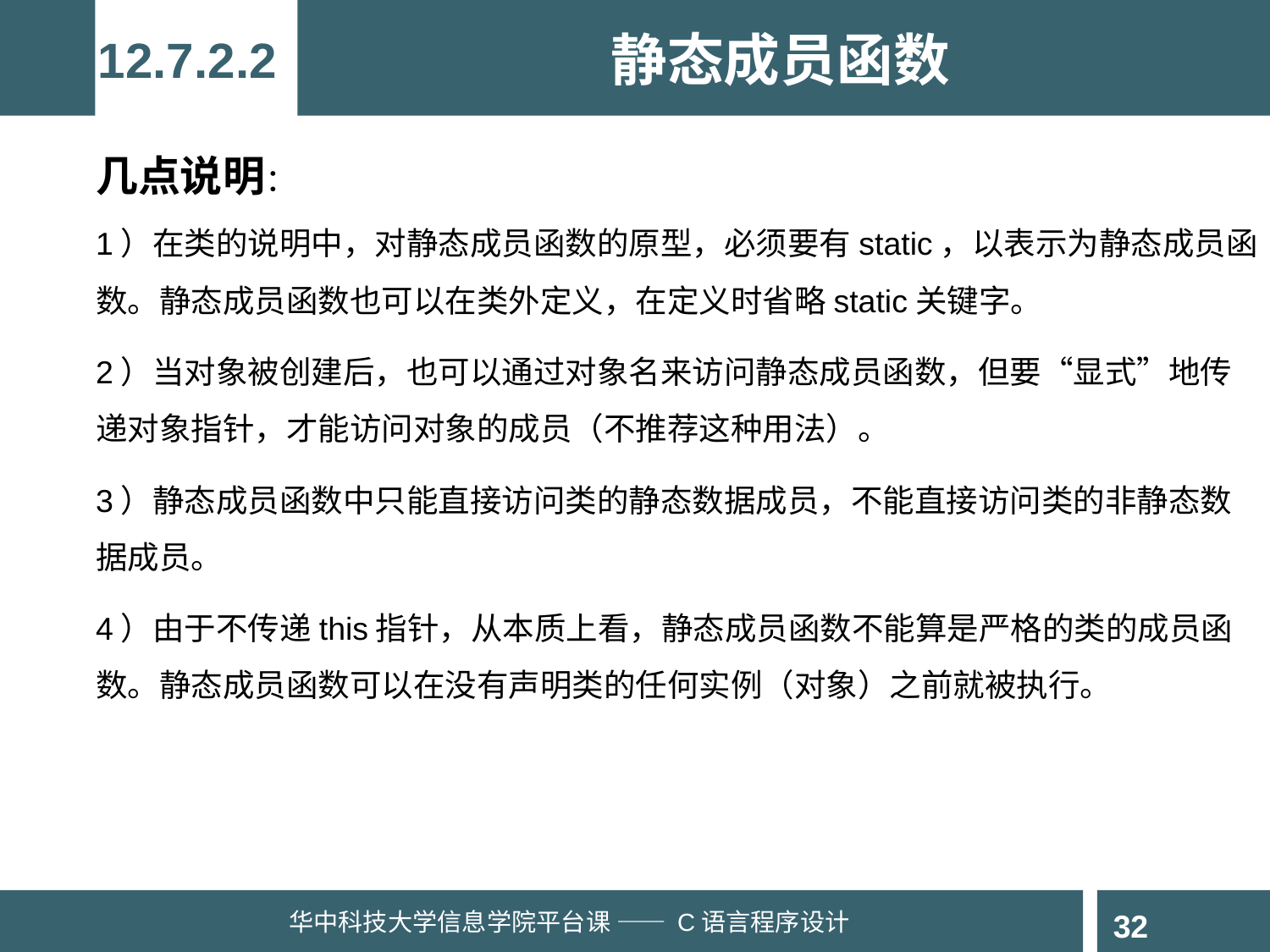

静态成员函数
12.7.2.2
几点说明：
1）在类的说明中，对静态成员函数的原型，必须要有static，以表示为静态成员函数。静态成员函数也可以在类外定义，在定义时省略static关键字。
2）当对象被创建后，也可以通过对象名来访问静态成员函数，但要“显式”地传递对象指针，才能访问对象的成员（不推荐这种用法）。
3）静态成员函数中只能直接访问类的静态数据成员，不能直接访问类的非静态数据成员。
4）由于不传递this指针，从本质上看，静态成员函数不能算是严格的类的成员函数。静态成员函数可以在没有声明类的任何实例（对象）之前就被执行。